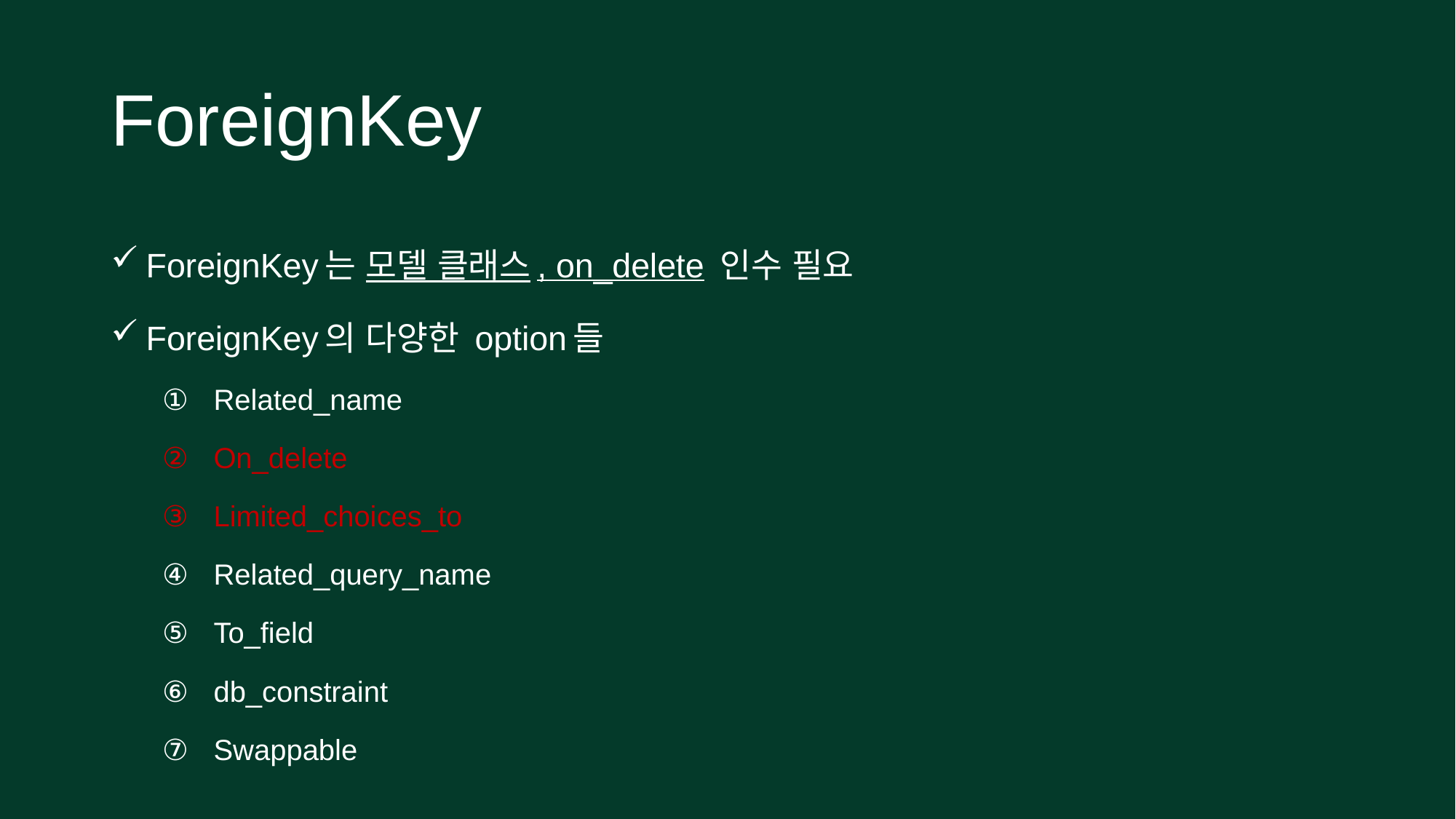

# ForeignKey
 ForeignKey는 모델 클래스, on_delete 인수 필요
 ForeignKey의 다양한 option들
Related_name
On_delete
Limited_choices_to
Related_query_name
To_field
db_constraint
Swappable